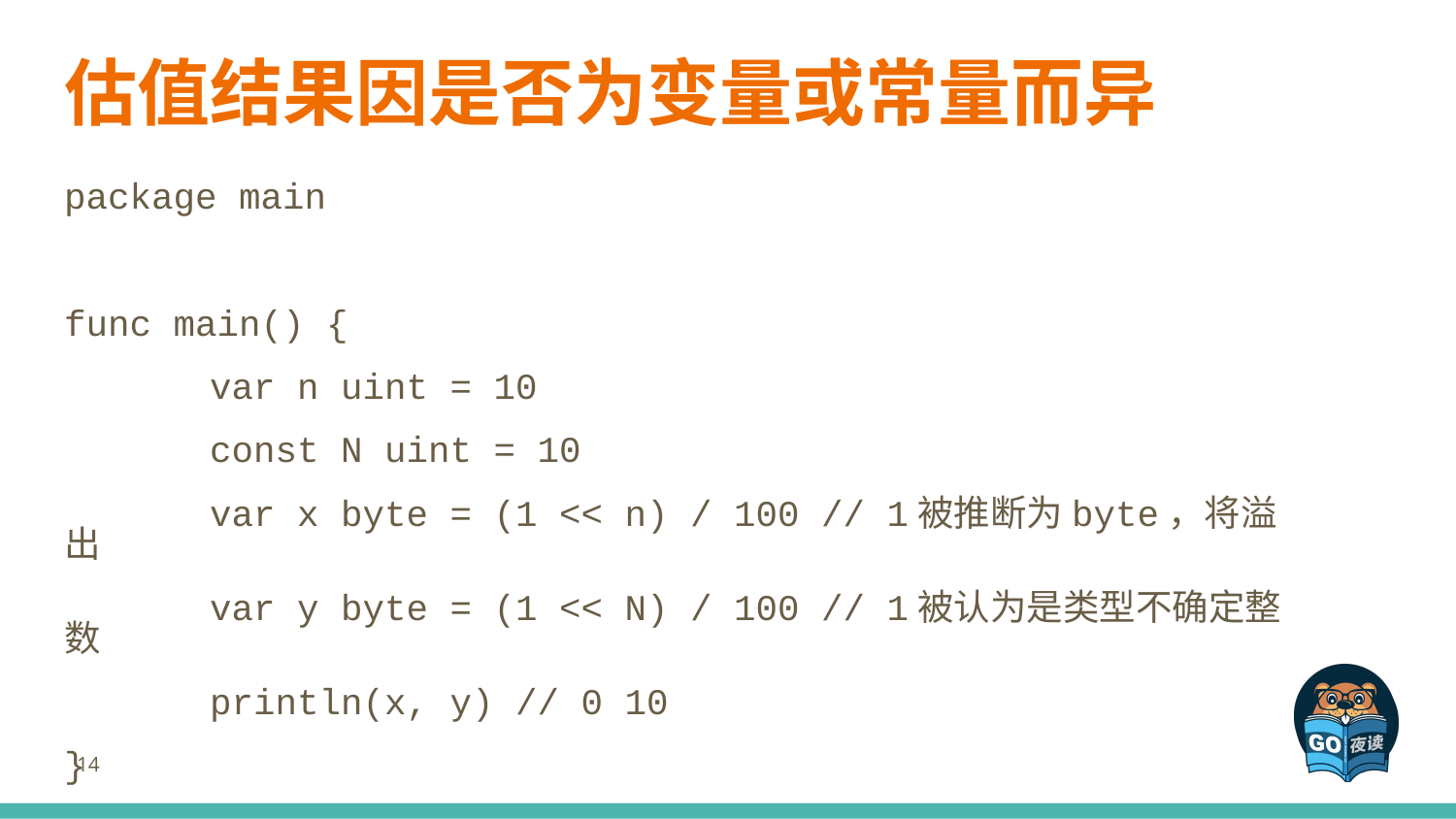

# 估值结果因是否为变量或常量而异
package main

func main() {
	var n uint = 10
	const N uint = 10
	var x byte = (1 << n) / 100 // 1被推断为byte，将溢出
	var y byte = (1 << N) / 100 // 1被认为是类型不确定整数
	println(x, y) // 0 10
}
14